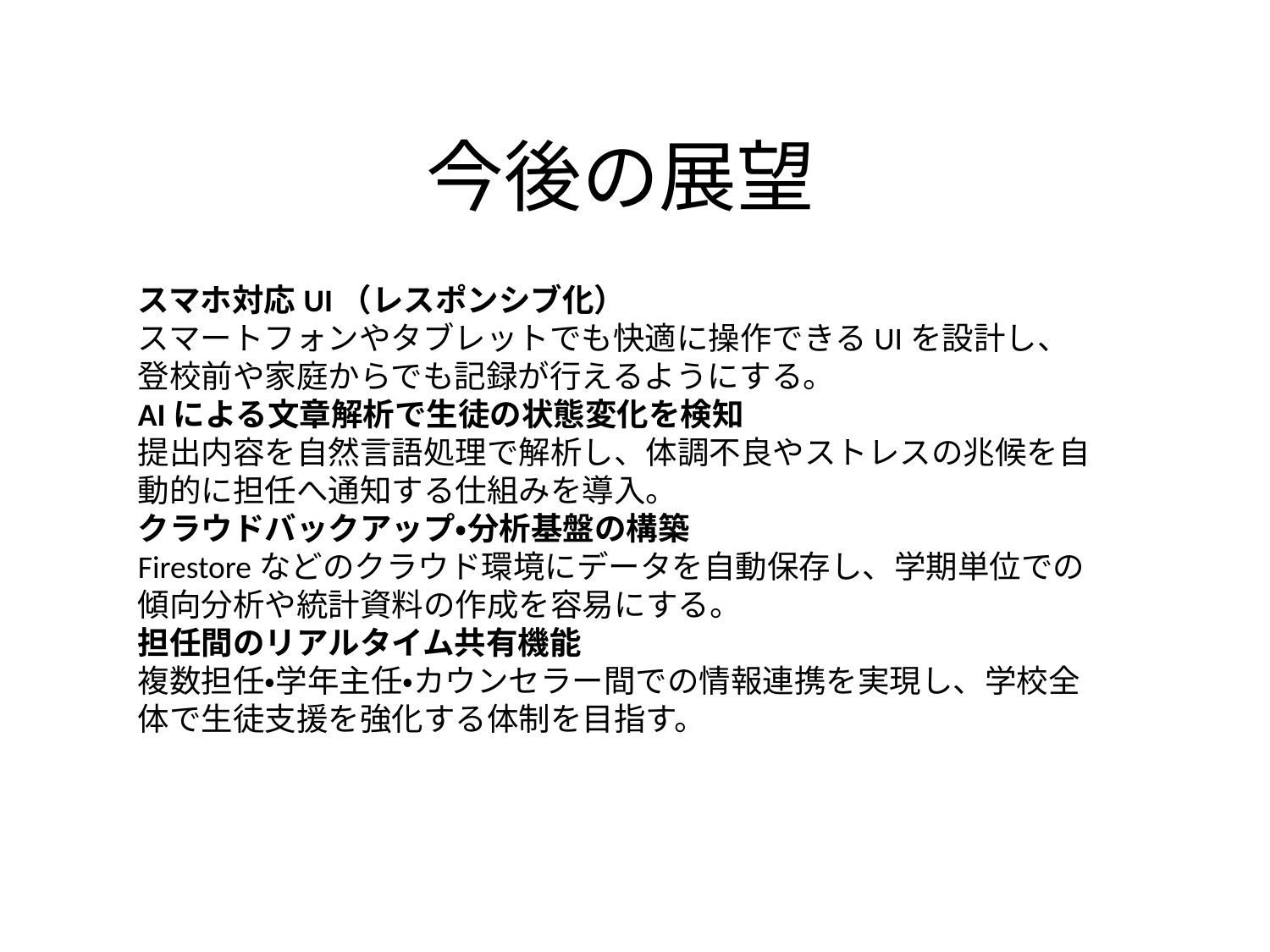

今後の展望
スマホ対応UI（レスポンシブ化）
スマートフォンやタブレットでも快適に操作できるUIを設計し、登校前や家庭からでも記録が行えるようにする。
AIによる文章解析で生徒の状態変化を検知
提出内容を自然言語処理で解析し、体調不良やストレスの兆候を自動的に担任へ通知する仕組みを導入。
クラウドバックアップ・分析基盤の構築
Firestoreなどのクラウド環境にデータを自動保存し、学期単位での傾向分析や統計資料の作成を容易にする。
担任間のリアルタイム共有機能
複数担任・学年主任・カウンセラー間での情報連携を実現し、学校全体で生徒支援を強化する体制を目指す。